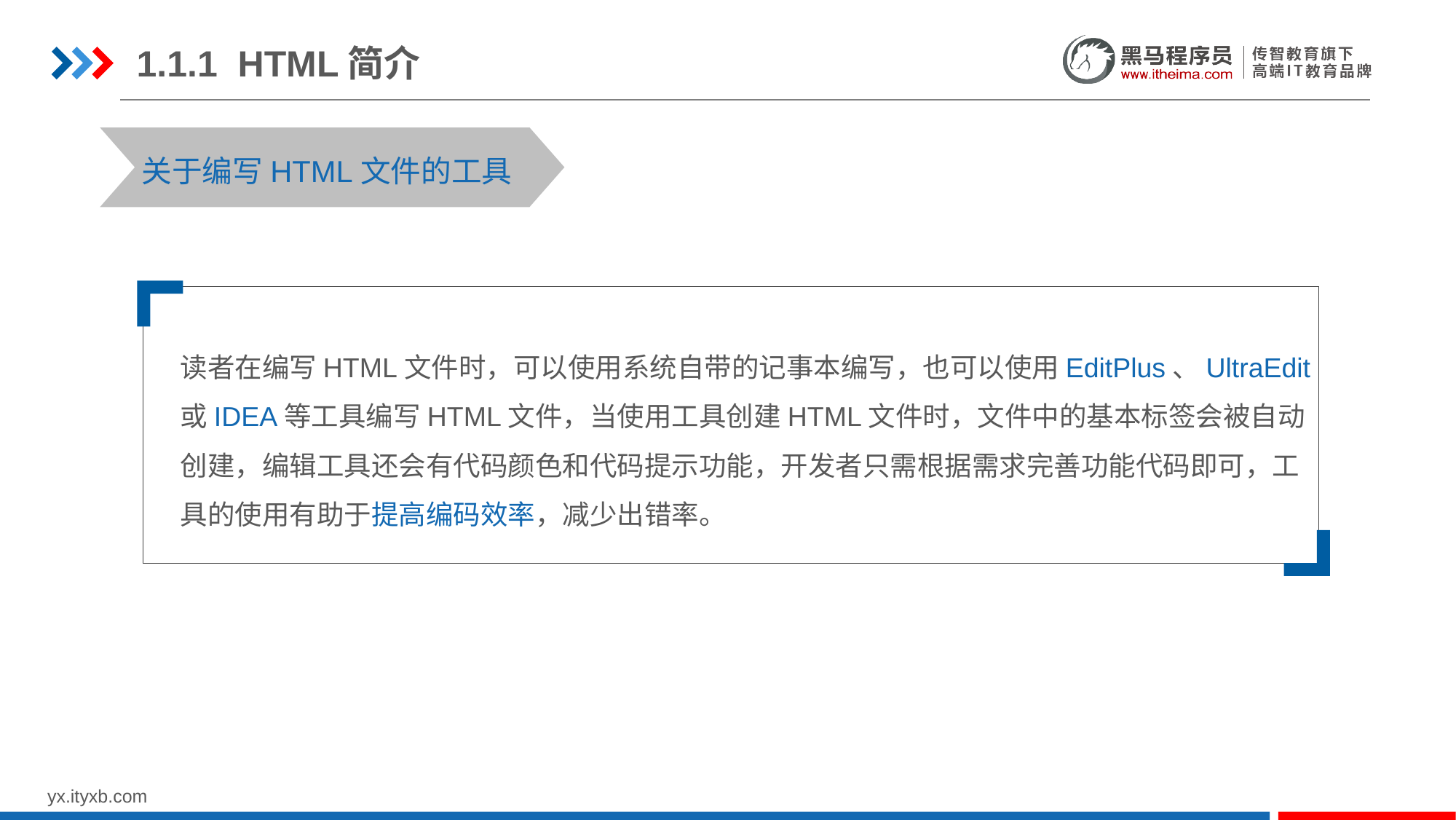

1.1.1  HTML简介

关于编写HTML文件的工具

读者在编写HTML文件时，可以使用系统自带的记事本编写，也可以使用EditPlus、UltraEdit或IDEA等工具编写HTML文件，当使用工具创建HTML文件时，文件中的基本标签会被自动创建，编辑工具还会有代码颜色和代码提示功能，开发者只需根据需求完善功能代码即可，工具的使用有助于提高编码效率，减少出错率。